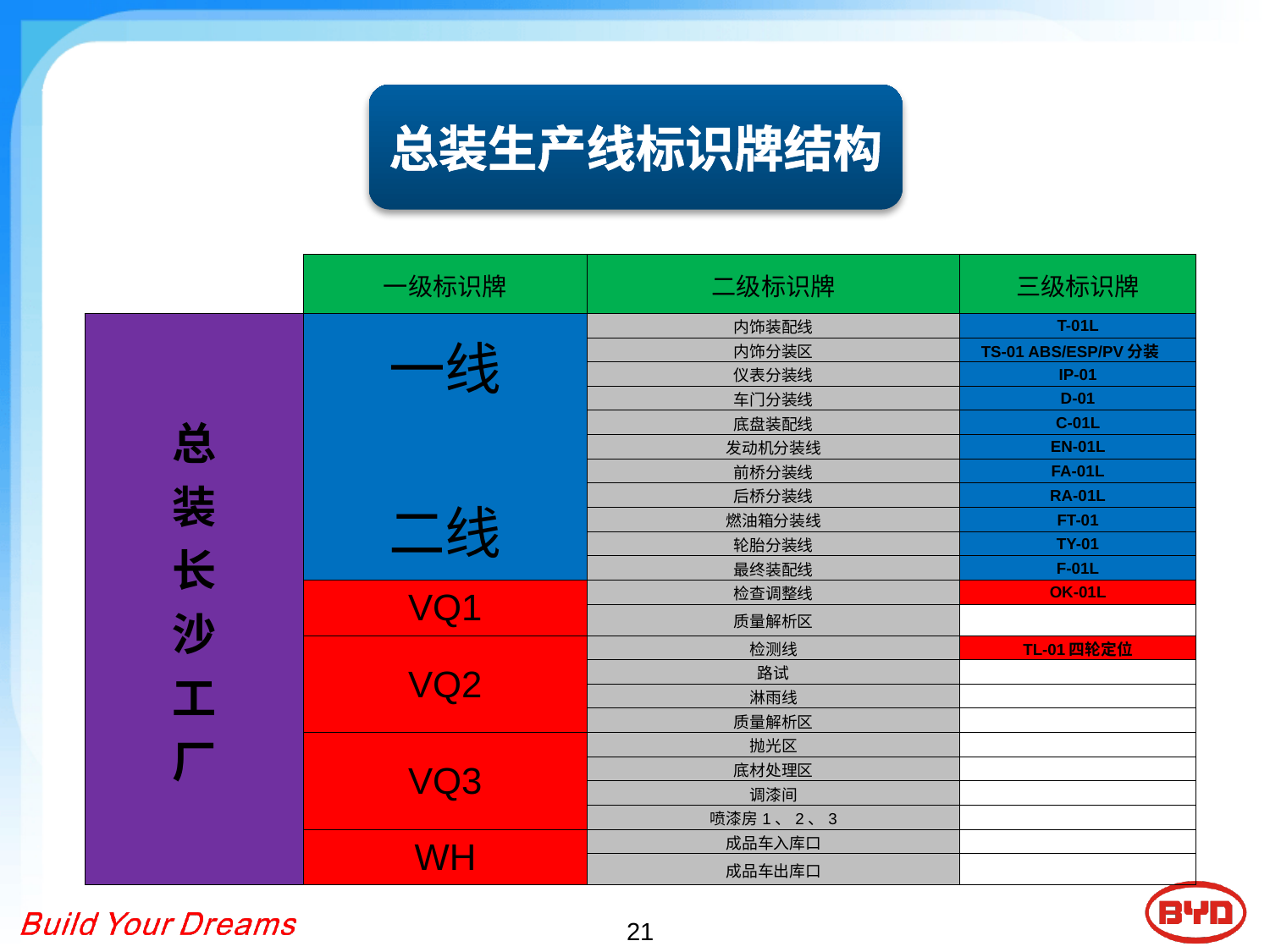

总装生产线标识牌结构
|  | 一级标识牌 | 二级标识牌 | 三级标识牌 |
| --- | --- | --- | --- |
| 总 装 长 沙 工 厂 | 一线 二线 | 内饰装配线 | T-01L |
|  |  | 内饰分装区 | TS-01 ABS/ESP/PV分装 |
|  |  | 仪表分装线 | IP-01 |
|  |  | 车门分装线 | D-01 |
|  |  | 底盘装配线 | C-01L |
|  |  | 发动机分装线 | EN-01L |
|  |  | 前桥分装线 | FA-01L |
|  |  | 后桥分装线 | RA-01L |
|  |  | 燃油箱分装线 | FT-01 |
|  |  | 轮胎分装线 | TY-01 |
|  |  | 最终装配线 | F-01L |
|  | VQ1 | 检查调整线 | OK-01L |
|  |  | 质量解析区 |  |
|  | VQ2 | 检测线 | TL-01四轮定位 |
|  |  | 路试 |  |
|  |  | 淋雨线 |  |
|  |  | 质量解析区 |  |
|  | VQ3 | 抛光区 |  |
|  |  | 底材处理区 |  |
|  |  | 调漆间 |  |
|  |  | 喷漆房1、2、3 |  |
|  | WH | 成品车入库口 |  |
|  |  | 成品车出库口 |  |
21